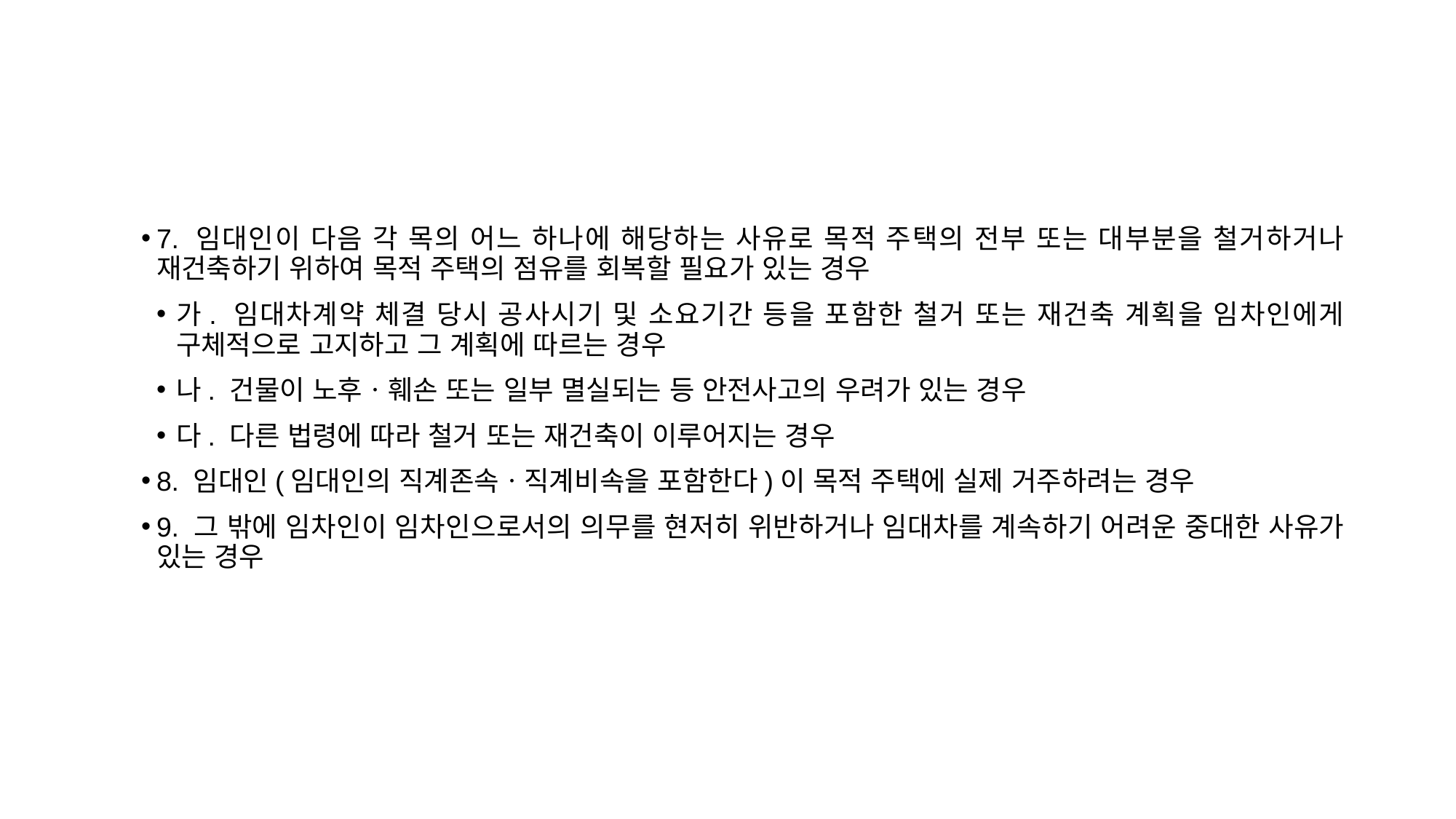

7. 임대인이 다음 각 목의 어느 하나에 해당하는 사유로 목적 주택의 전부 또는 대부분을 철거하거나 재건축하기 위하여 목적 주택의 점유를 회복할 필요가 있는 경우
가. 임대차계약 체결 당시 공사시기 및 소요기간 등을 포함한 철거 또는 재건축 계획을 임차인에게 구체적으로 고지하고 그 계획에 따르는 경우
나. 건물이 노후ㆍ훼손 또는 일부 멸실되는 등 안전사고의 우려가 있는 경우
다. 다른 법령에 따라 철거 또는 재건축이 이루어지는 경우
8. 임대인(임대인의 직계존속ㆍ직계비속을 포함한다)이 목적 주택에 실제 거주하려는 경우
9. 그 밖에 임차인이 임차인으로서의 의무를 현저히 위반하거나 임대차를 계속하기 어려운 중대한 사유가 있는 경우